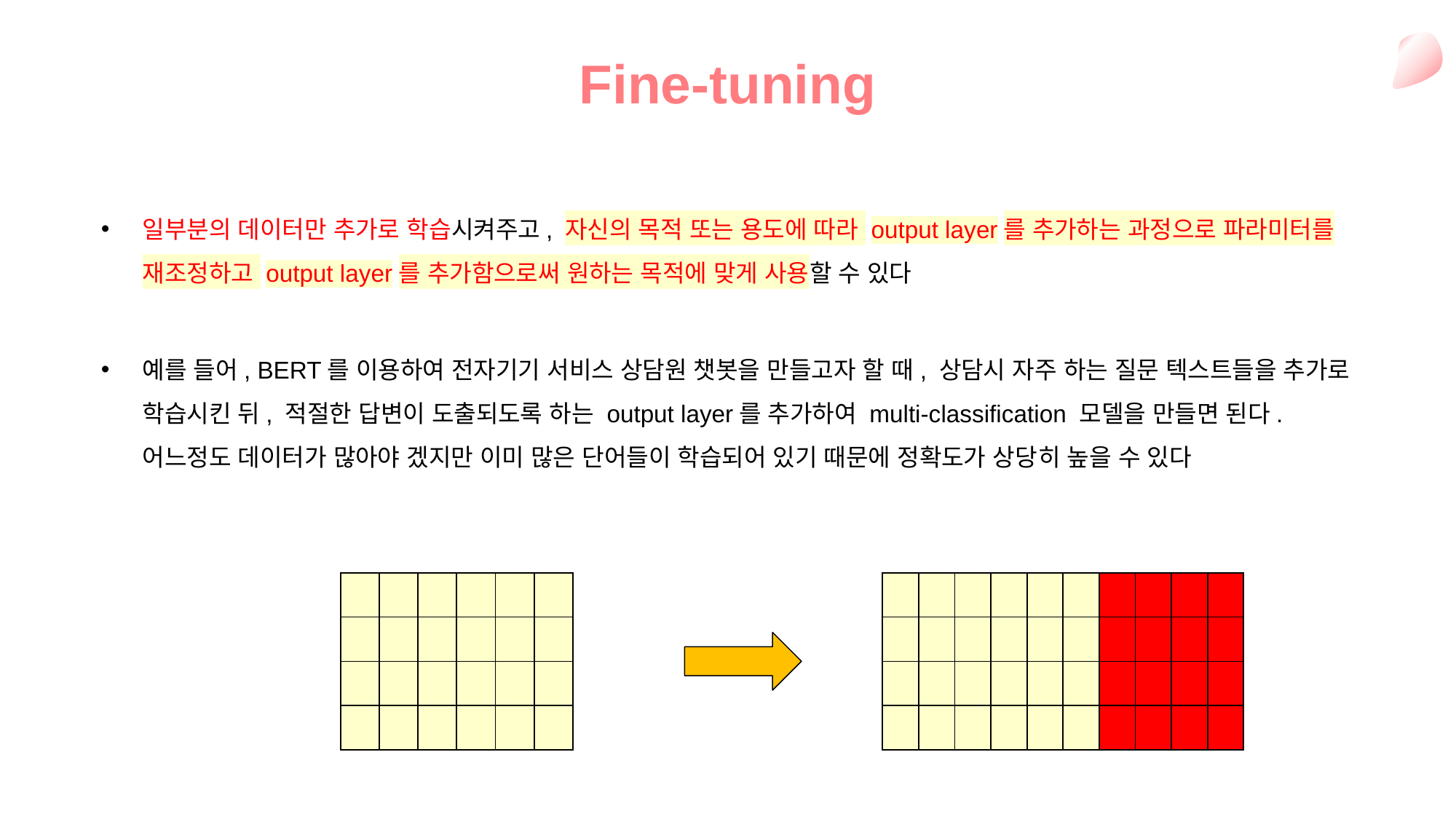

Fine-tuning
일부분의 데이터만 추가로 학습시켜주고, 자신의 목적 또는 용도에 따라 output layer를 추가하는 과정으로 파라미터를 재조정하고 output layer를 추가함으로써 원하는 목적에 맞게 사용할 수 있다

예를 들어, BERT를 이용하여 전자기기 서비스 상담원 챗봇을 만들고자 할 때, 상담시 자주 하는 질문 텍스트들을 추가로 학습시킨 뒤, 적절한 답변이 도출되도록 하는 output layer를 추가하여 multi-classification 모델을 만들면 된다. 어느정도 데이터가 많아야 겠지만 이미 많은 단어들이 학습되어 있기 때문에 정확도가 상당히 높을 수 있다
|  |  |  |  |  |  |
| --- | --- | --- | --- | --- | --- |
|  |  |  |  |  |  |
|  |  |  |  |  |  |
|  |  |  |  |  |  |
|  |  |  |  |  |  |  |  |  |  |
| --- | --- | --- | --- | --- | --- | --- | --- | --- | --- |
|  |  |  |  |  |  |  |  |  |  |
|  |  |  |  |  |  |  |  |  |  |
|  |  |  |  |  |  |  |  |  |  |